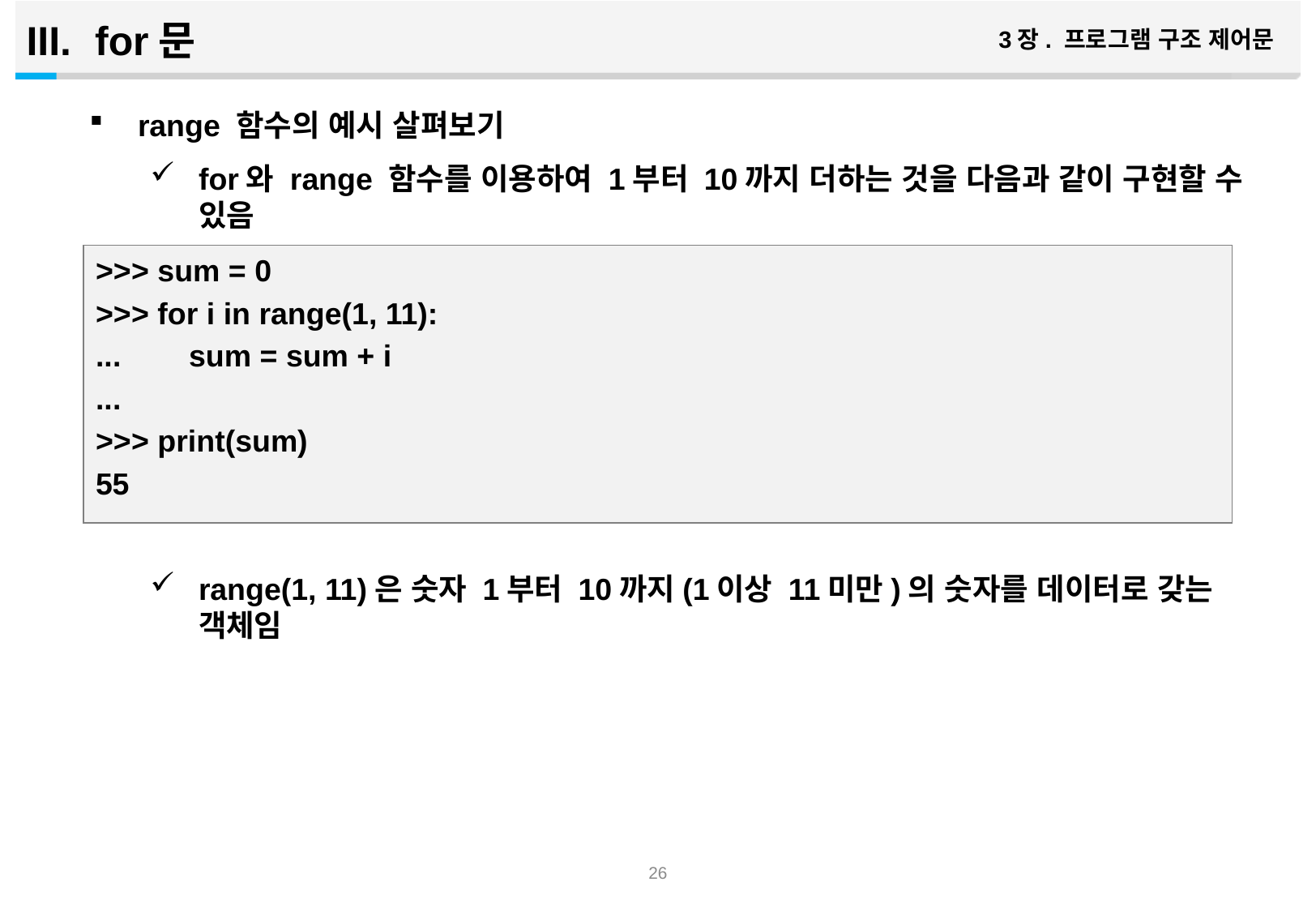

for문
3장. 프로그램 구조 제어문
range 함수의 예시 살펴보기
for와 range 함수를 이용하여 1부터 10까지 더하는 것을 다음과 같이 구현할 수 있음

range(1, 11)은 숫자 1부터 10까지(1이상 11미만)의 숫자를 데이터로 갖는    객체임
>>> sum = 0
>>> for i in range(1, 11):
...        sum = sum + i
...
>>> print(sum)
55
26